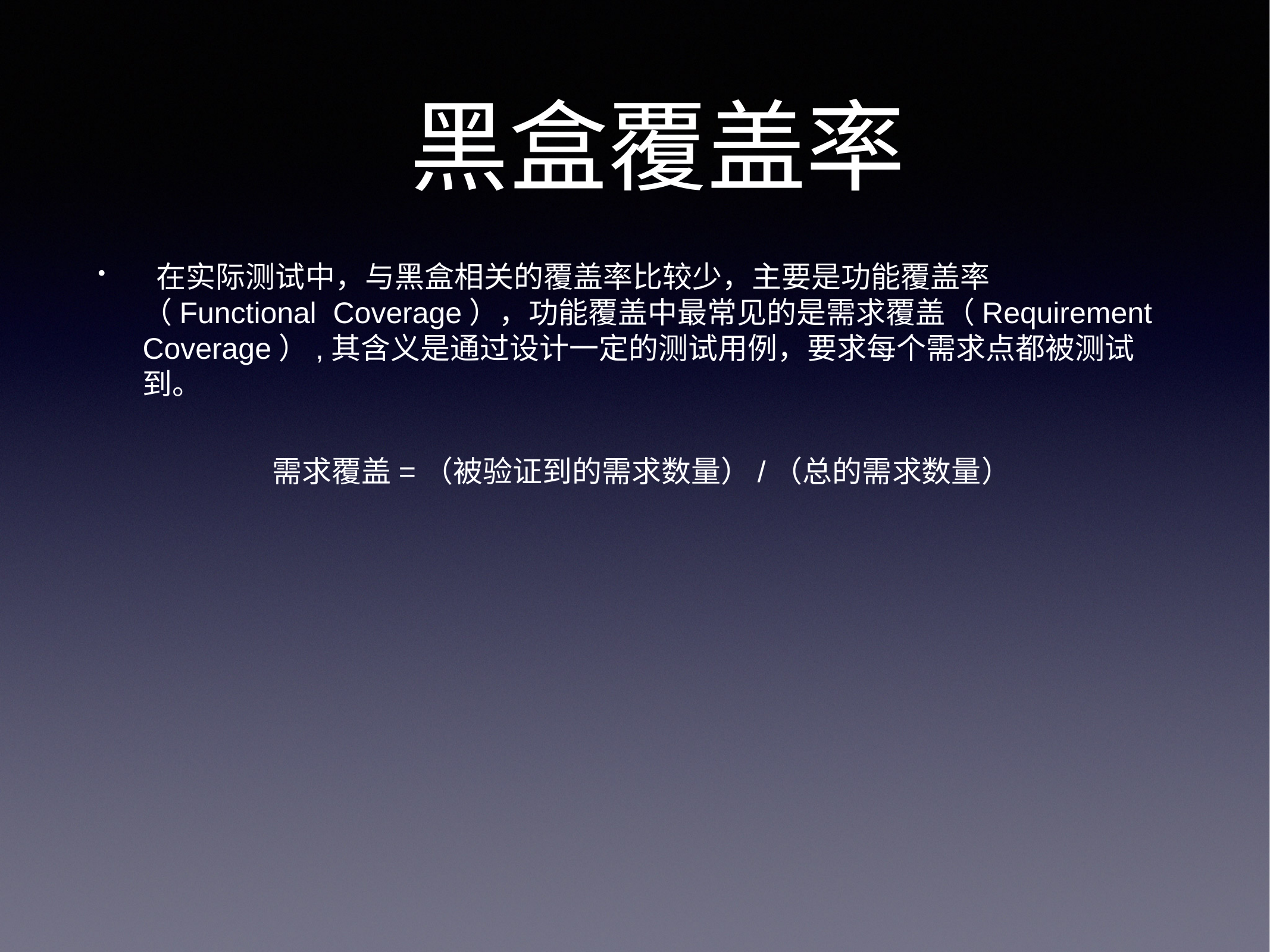

# 黑盒覆盖率
 在实际测试中，与黑盒相关的覆盖率比较少，主要是功能覆盖率（Functional  Coverage），功能覆盖中最常见的是需求覆盖（Requirement Coverage）,其含义是通过设计一定的测试用例，要求每个需求点都被测试到。
 需求覆盖=（被验证到的需求数量）/（总的需求数量）